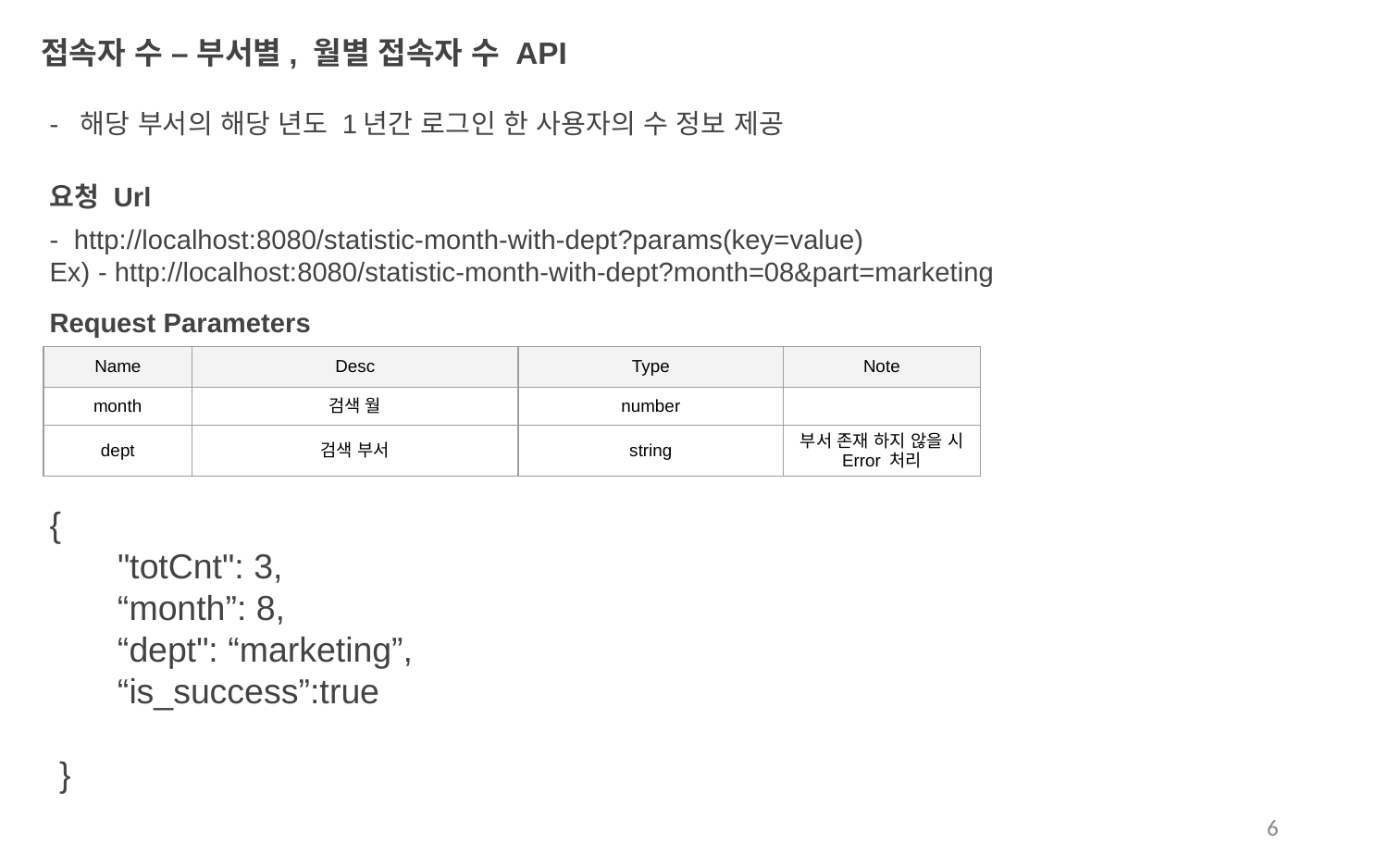

접속자 수 – 부서별, 월별 접속자 수 API
-  해당 부서의 해당 년도 1년간 로그인 한 사용자의 수 정보 제공
요청 Url
-  http://localhost:8080/statistic-month-with-dept?params(key=value)
Ex) - http://localhost:8080/statistic-month-with-dept?month=08&part=marketing
Request Parameters
| Name | Desc | Type | Note |
| --- | --- | --- | --- |
| month | 검색 월 | number |  |
| dept | 검색 부서 | string | 부서 존재 하지 않을 시 Error 처리 |
{
       "totCnt": 3,
       “month”: 8,
       “dept": “marketing”,
       “is_success”:true

 }

6